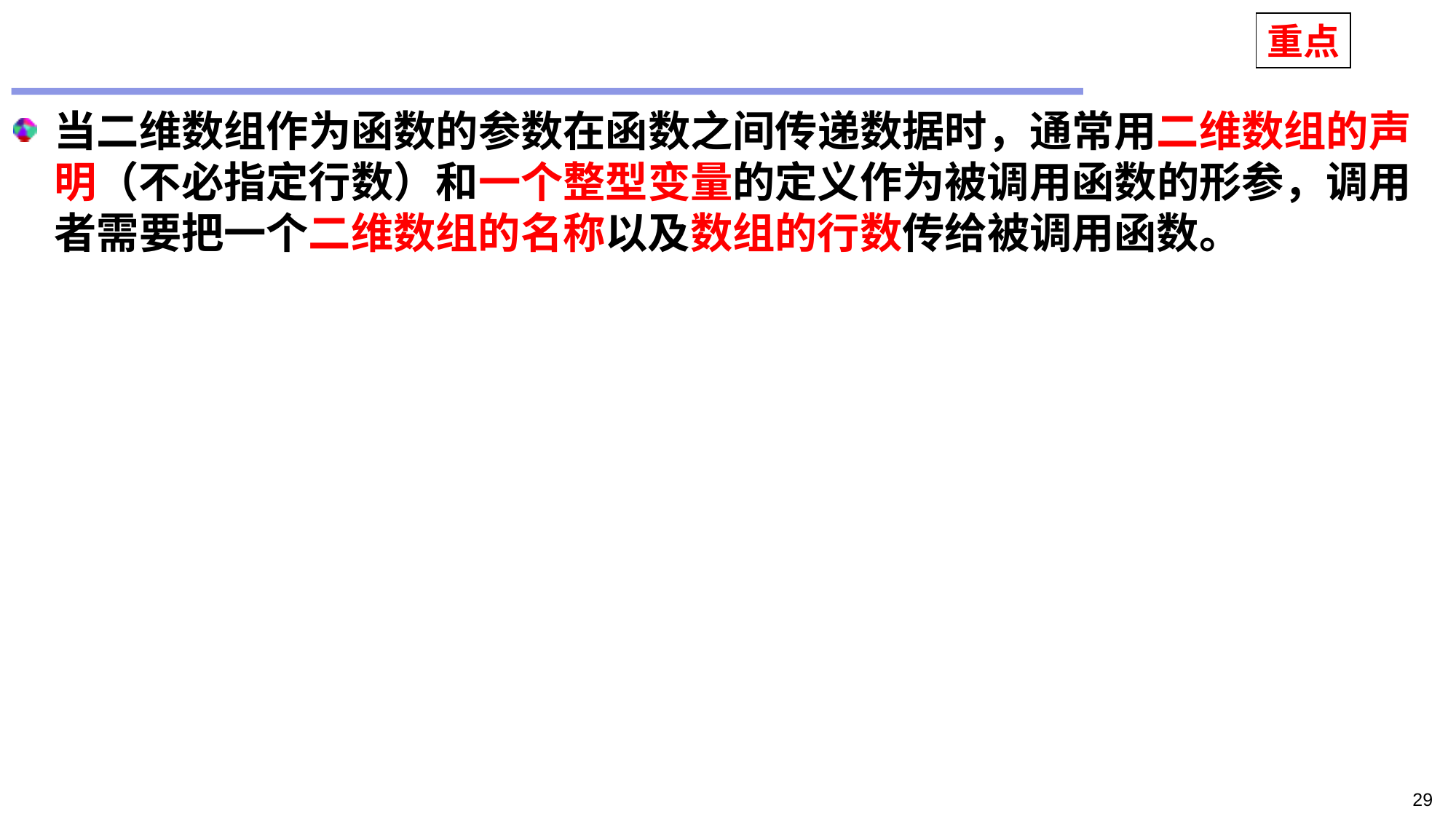

#
重点
当二维数组作为函数的参数在函数之间传递数据时，通常用二维数组的声明（不必指定行数）和一个整型变量的定义作为被调用函数的形参，调用者需要把一个二维数组的名称以及数组的行数传给被调用函数。

29